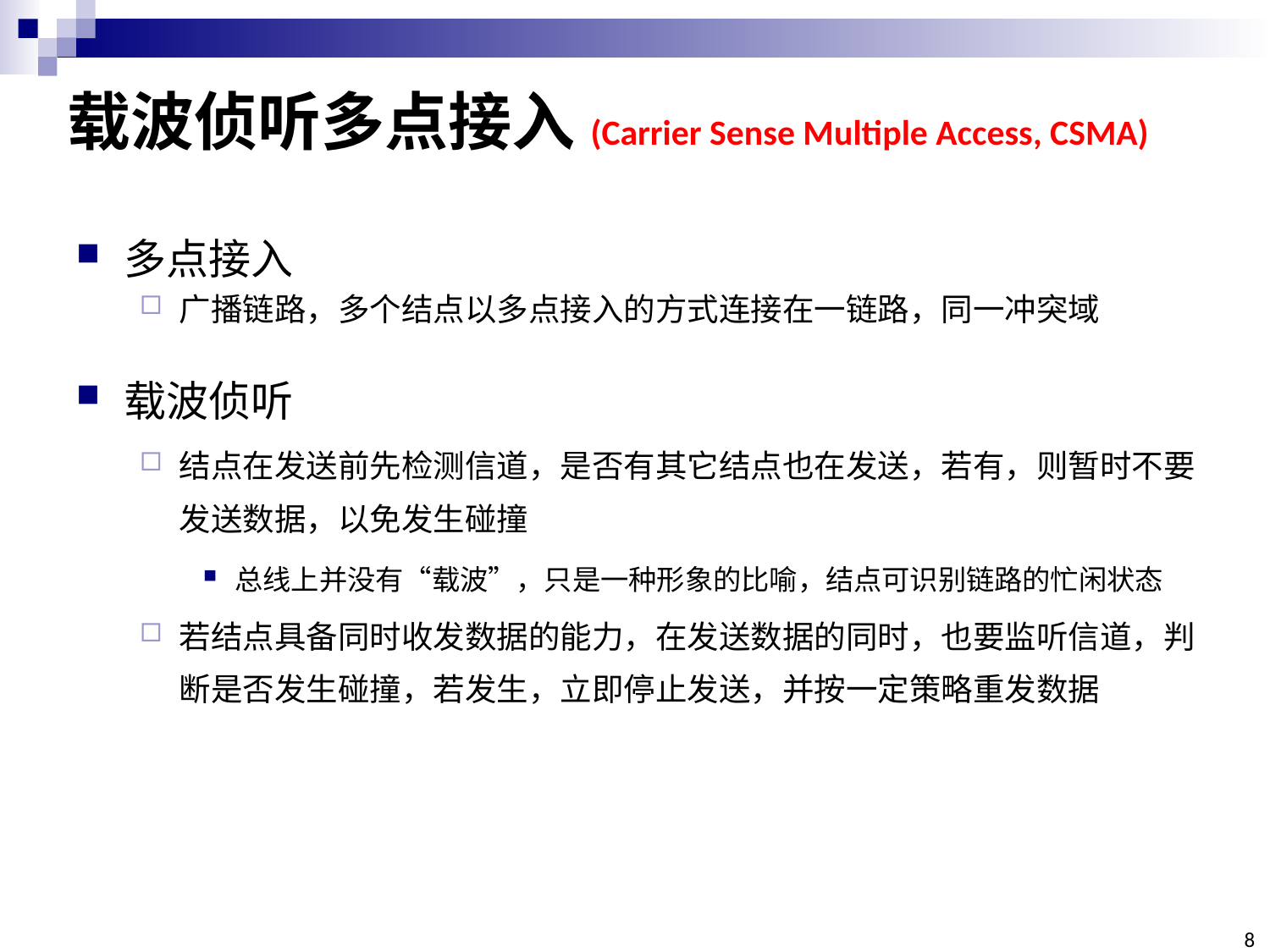

# 载波侦听多点接入(Carrier Sense Multiple Access, CSMA)
多点接入
广播链路，多个结点以多点接入的方式连接在一链路，同一冲突域
载波侦听
结点在发送前先检测信道，是否有其它结点也在发送，若有，则暂时不要发送数据，以免发生碰撞
总线上并没有“载波”，只是一种形象的比喻，结点可识别链路的忙闲状态
若结点具备同时收发数据的能力，在发送数据的同时，也要监听信道，判断是否发生碰撞，若发生，立即停止发送，并按一定策略重发数据

8